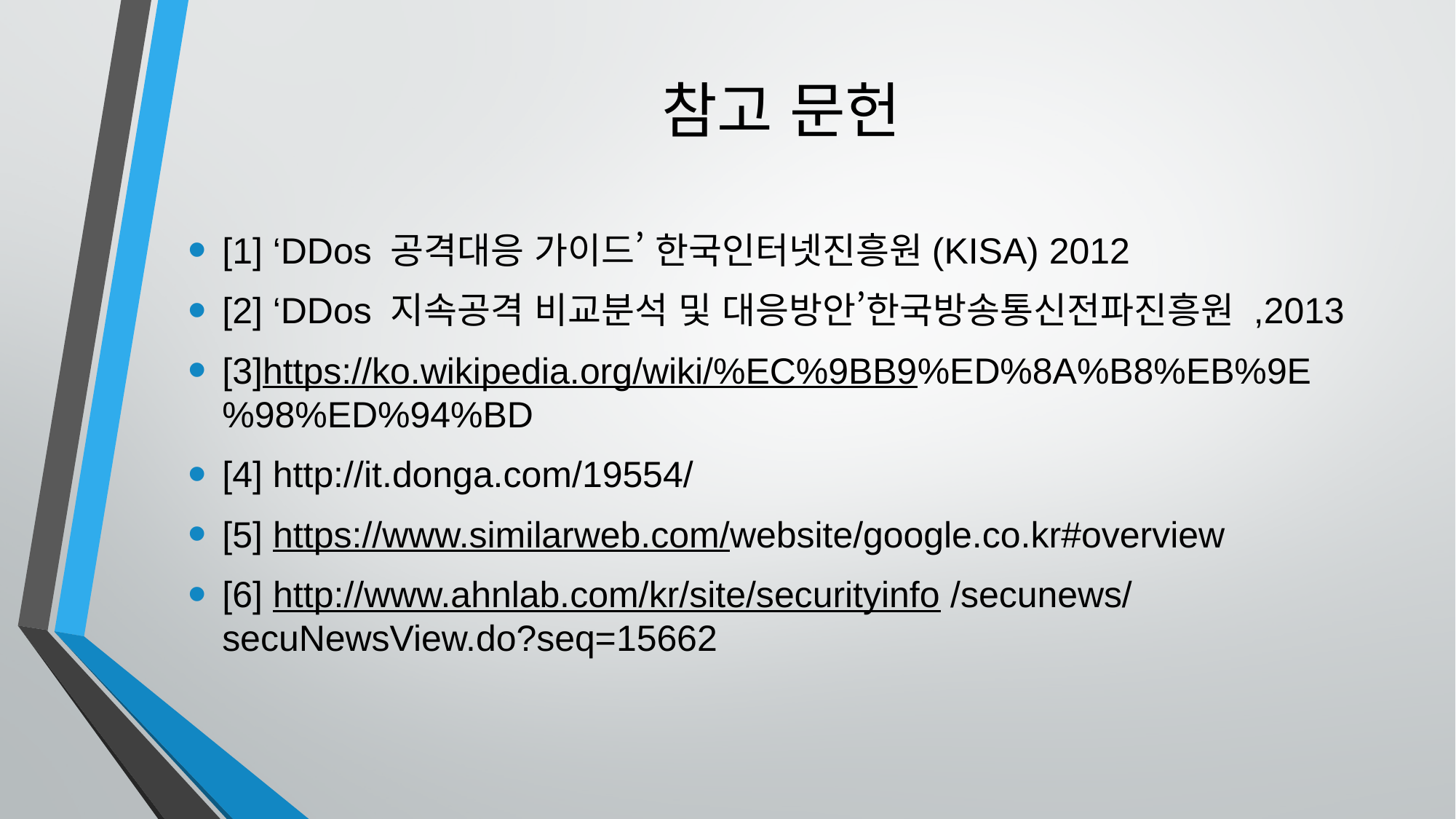

# 참고 문헌
[1] ‘DDos 공격대응 가이드’ 한국인터넷진흥원(KISA) 2012
[2] ‘DDos 지속공격 비교분석 및 대응방안’한국방송통신전파진흥원 ,2013
[3]https://ko.wikipedia.org/wiki/%EC%9BB9%ED%8A%B8%EB%9E%98%ED%94%BD
[4] http://it.donga.com/19554/
[5] https://www.similarweb.com/website/google.co.kr#overview
[6] http://www.ahnlab.com/kr/site/securityinfo /secunews/secuNewsView.do?seq=15662